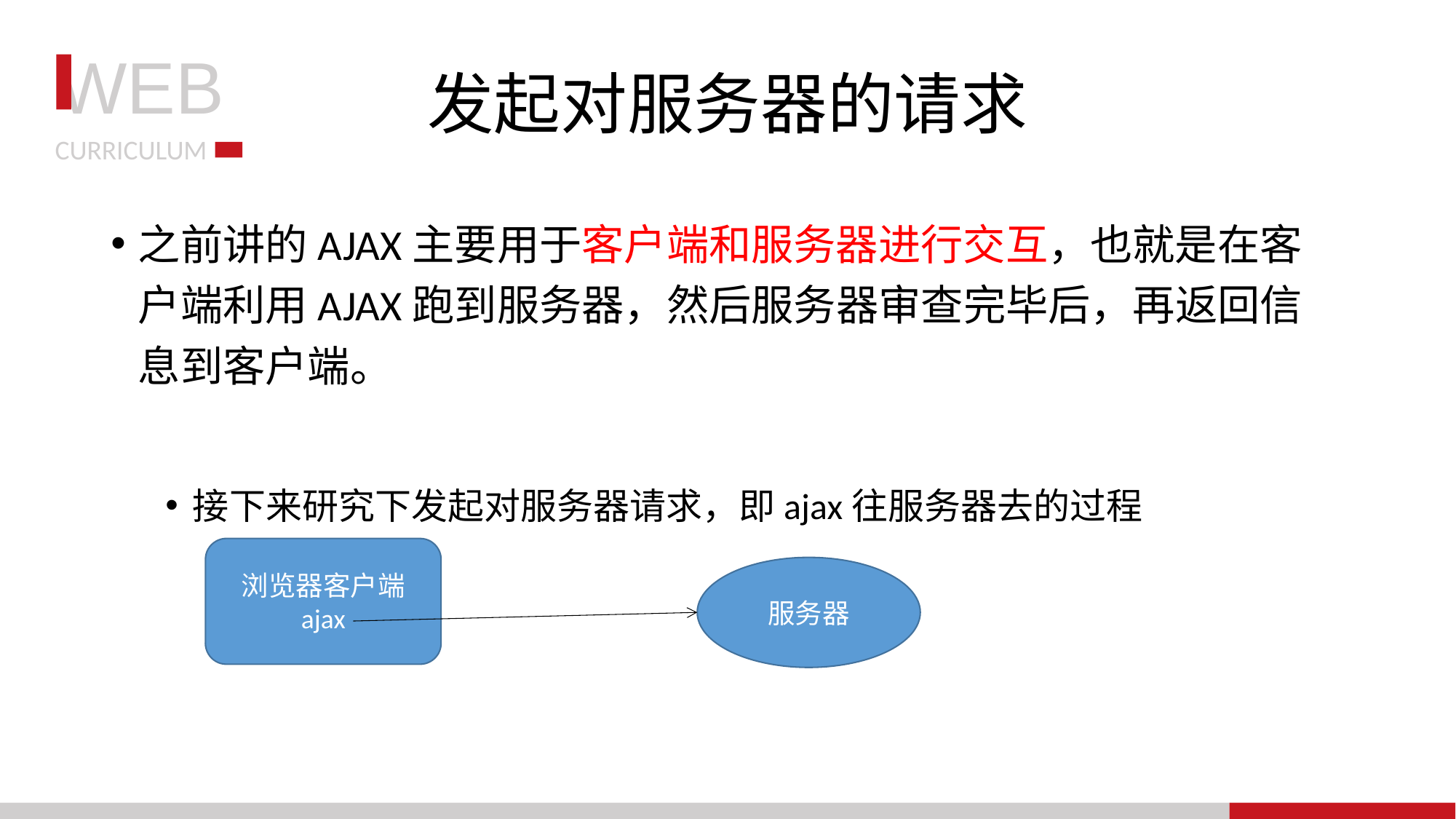

# 发起对服务器的请求
之前讲的AJAX主要用于客户端和服务器进行交互，也就是在客户端利用AJAX跑到服务器，然后服务器审查完毕后，再返回信息到客户端。

接下来研究下发起对服务器请求，即ajax往服务器去的过程
浏览器客户端
ajax
服务器